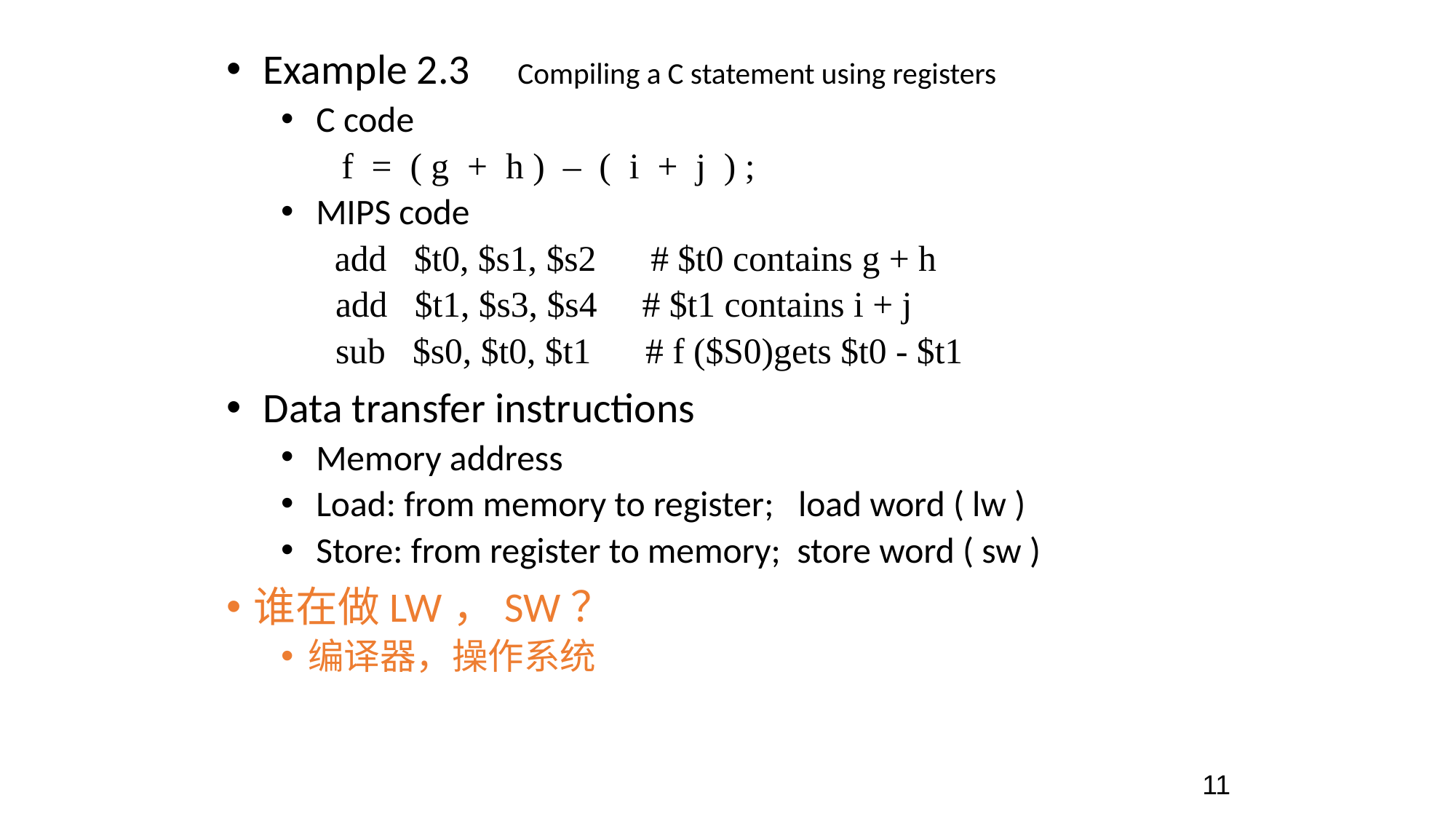

Example 2.3     Compiling a C statement using registers
 C code
         f  =  ( g  +  h )  –  (  i  +  j  ) ;
 MIPS code
        add   $t0, $s1, $s2      # $t0 contains g + h
      add   $t1, $s3, $s4     # $t1 contains i + j
      sub   $s0, $t0, $t1      # f ($S0)gets $t0 - $t1
 Data transfer instructions
 Memory address
 Load: from memory to register;   load word ( lw )
 Store: from register to memory;  store word ( sw )
谁在做LW，SW？
编译器，操作系统
11